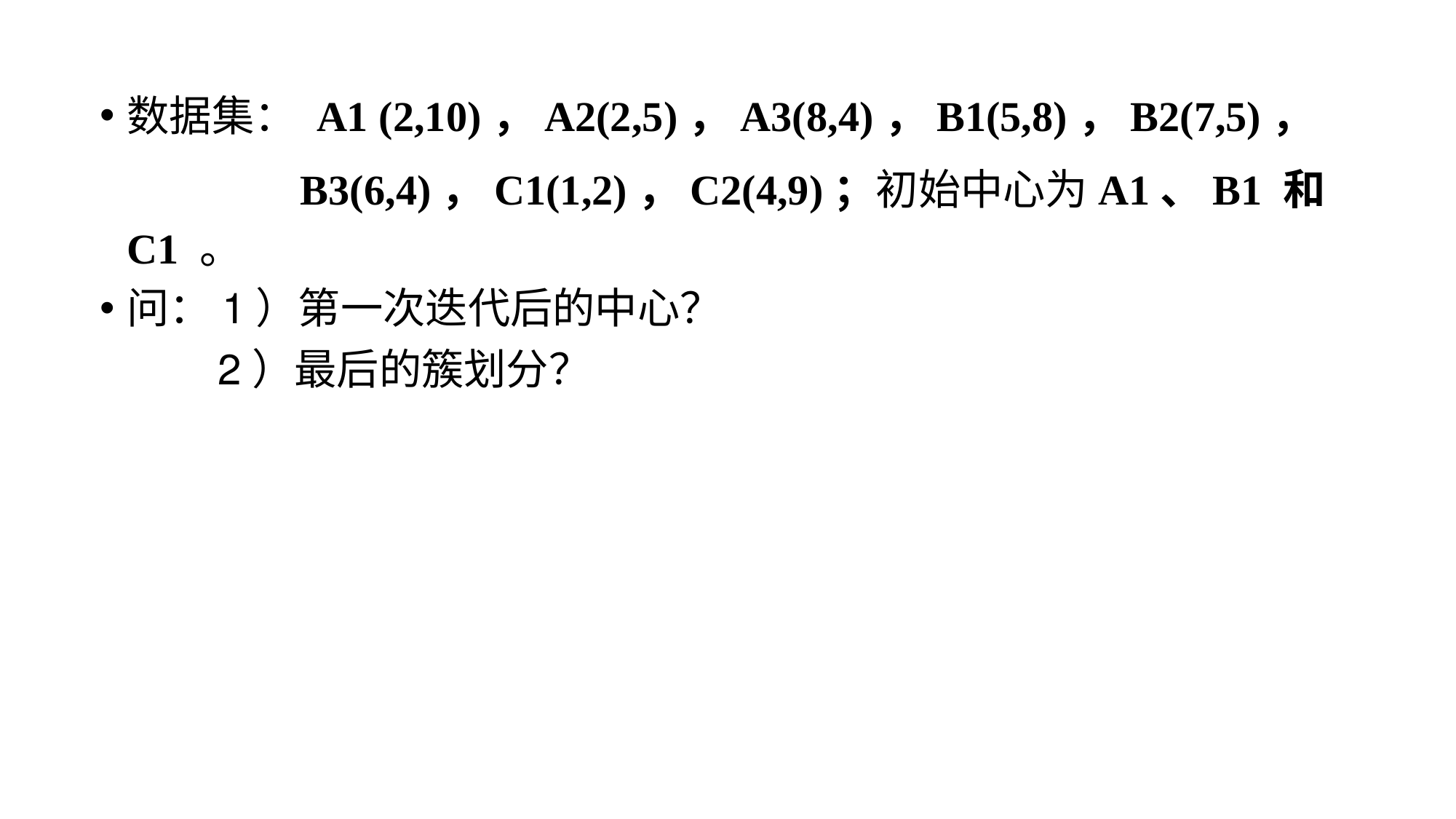

数据集： A1 (2,10)，A2(2,5)，A3(8,4)，B1(5,8)，B2(7,5)，
                   B3(6,4)，C1(1,2)，C2(4,9)；初始中心为A1、B1 和 C1 。
问：1）第一次迭代后的中心？
          2）最后的簇划分？